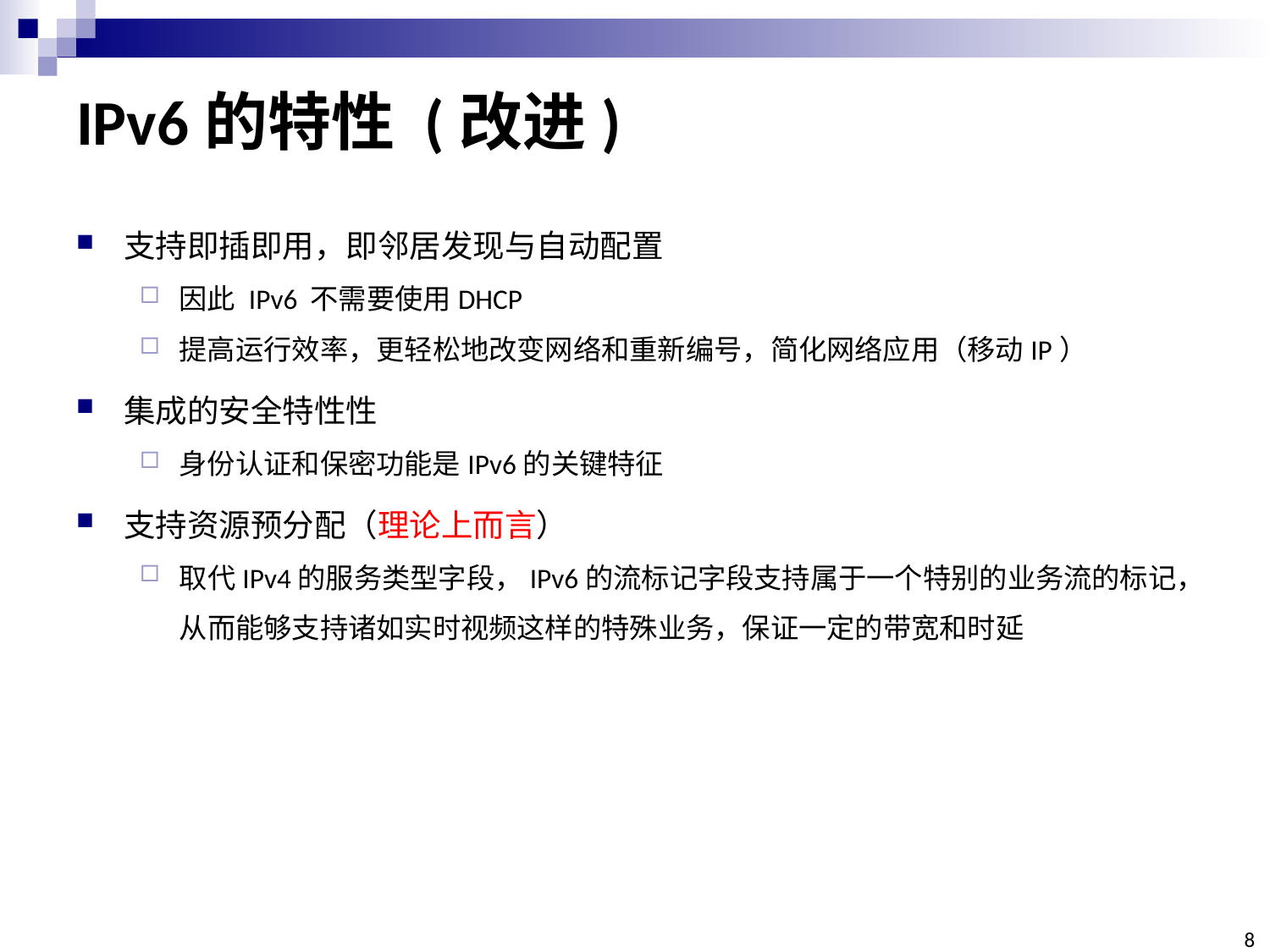

# IPv6的特性 (改进)
支持即插即用，即邻居发现与自动配置
因此 IPv6 不需要使用DHCP
提高运行效率，更轻松地改变网络和重新编号，简化网络应用（移动IP）
集成的安全特性性
身份认证和保密功能是IPv6的关键特征
支持资源预分配（理论上而言）
取代IPv4的服务类型字段，IPv6的流标记字段支持属于一个特别的业务流的标记，从而能够支持诸如实时视频这样的特殊业务，保证一定的带宽和时延

8